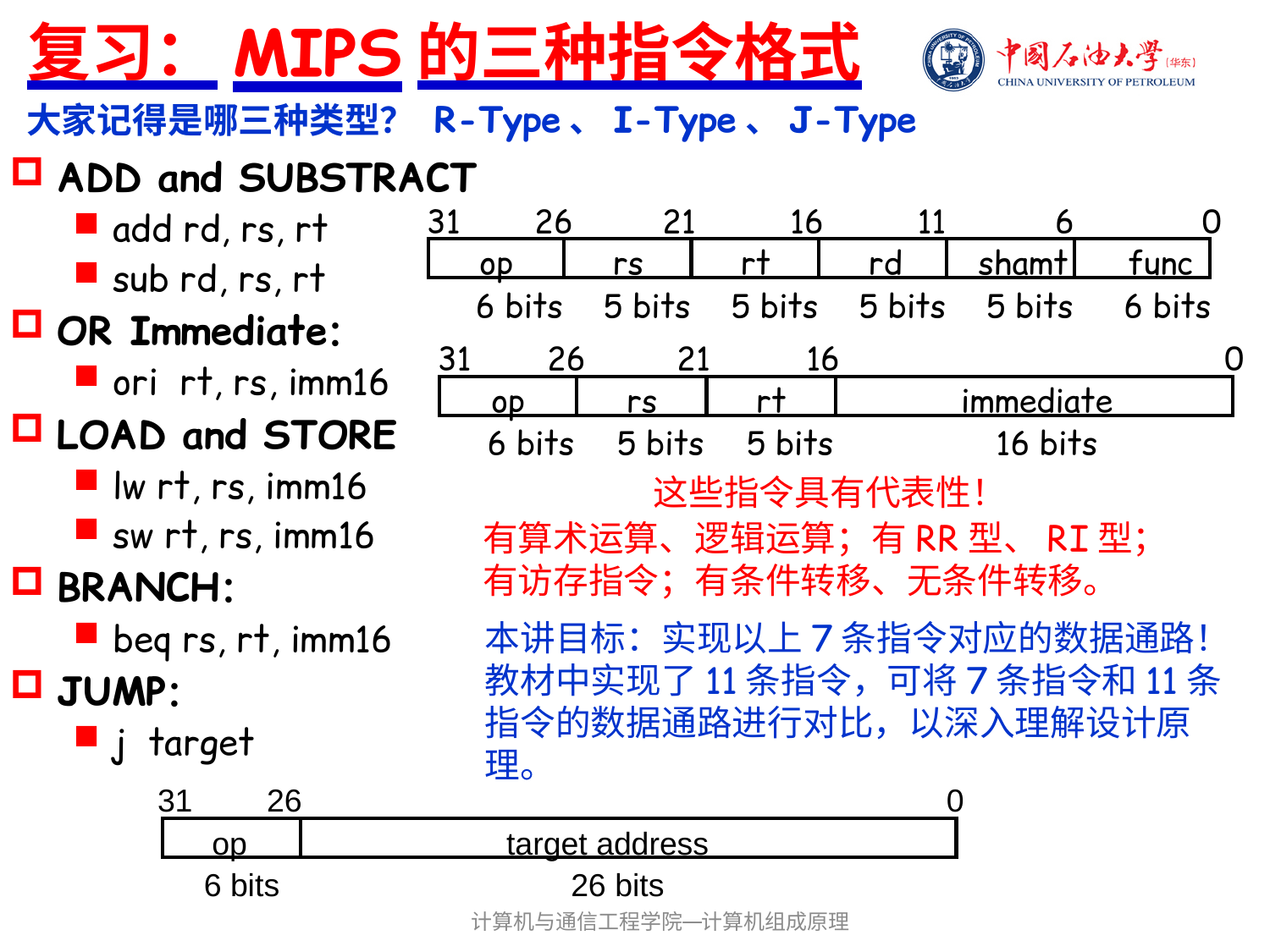

复习：MIPS的三种指令格式
R-Type、I-Type、J-Type
大家记得是哪三种类型？
ADD and SUBSTRACT
add rd, rs, rt
sub rd, rs, rt
OR Immediate:
ori  rt, rs, imm16
LOAD and STORE
lw rt, rs, imm16
sw rt, rs, imm16
BRANCH:
beq rs, rt, imm16
JUMP:
j  target
31
26
21
16
11
6
0
op

rs

rt

rd

shamt

func

6 bits
5 bits
5 bits
5 bits
5 bits
6 bits
31
26
21
16
0
op

rs

rt

immediate

6 bits
5 bits
5 bits
16 bits
这些指令具有代表性！
有算术运算、逻辑运算；有RR型、RI型；有访存指令；有条件转移、无条件转移。
本讲目标：实现以上7条指令对应的数据通路！
教材中实现了11条指令，可将7条指令和11条指令的数据通路进行对比，以深入理解设计原理。
31
26
0
op

target address

6 bits
26 bits
计算机与通信工程学院—计算机组成原理
40